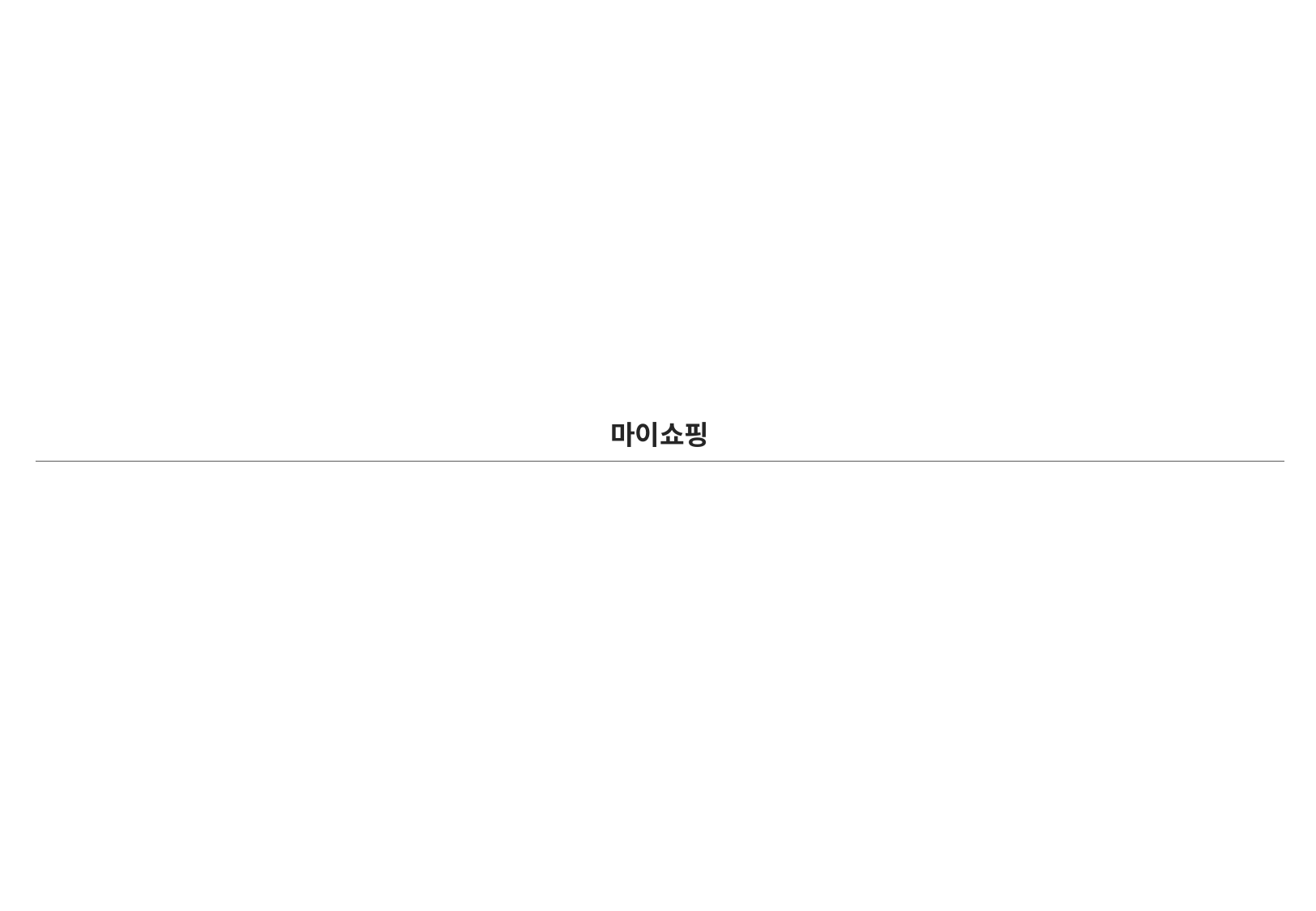

| 마이쇼핑 |
| --- |
|  |